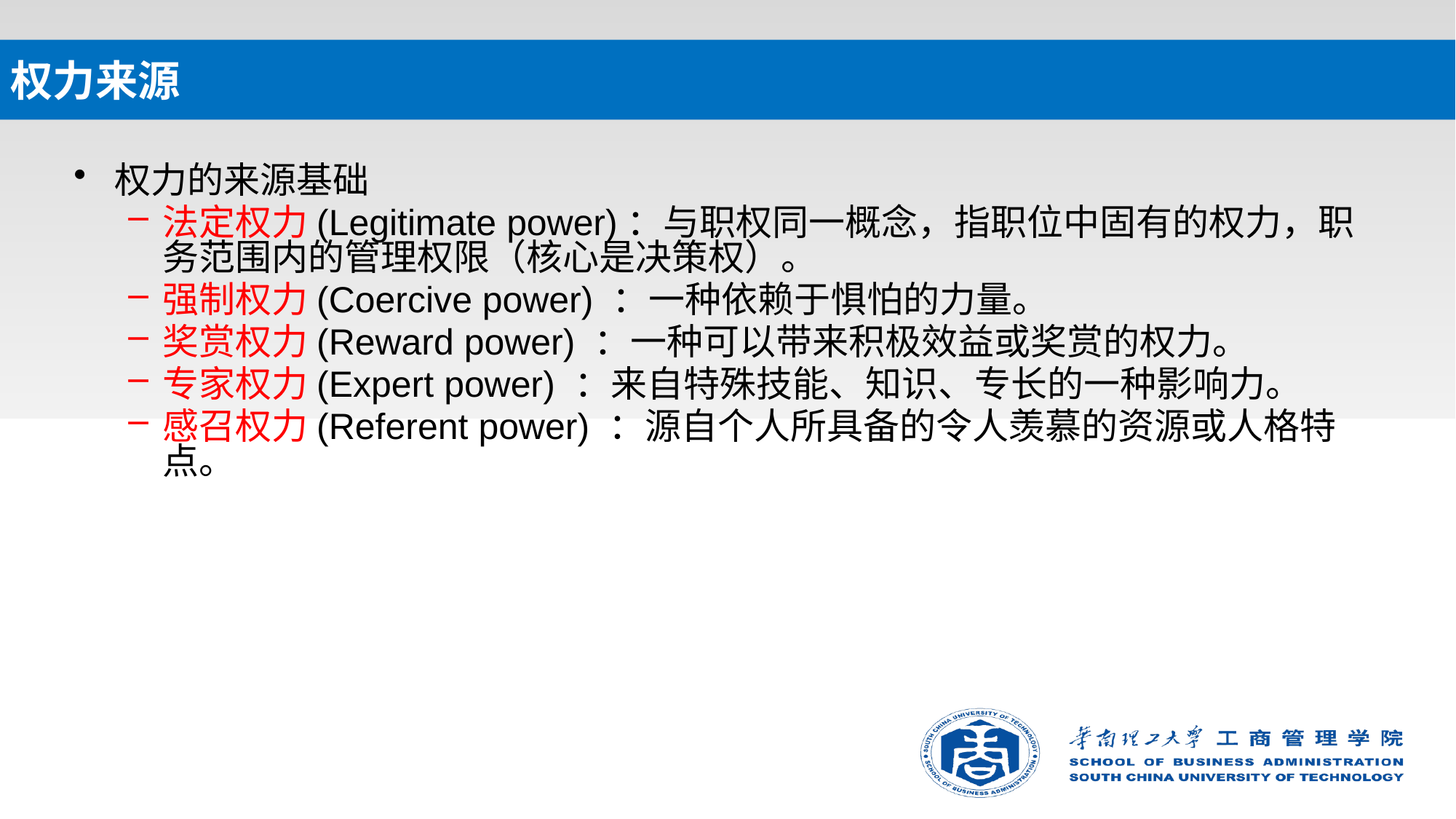

# 权力来源
权力的来源基础
法定权力(Legitimate power)：与职权同一概念，指职位中固有的权力，职务范围内的管理权限（核心是决策权）。
强制权力(Coercive power) ：一种依赖于惧怕的力量。
奖赏权力(Reward power) ：一种可以带来积极效益或奖赏的权力。
专家权力(Expert power) ：来自特殊技能、知识、专长的一种影响力。
感召权力(Referent power) ：源自个人所具备的令人羡慕的资源或人格特点。